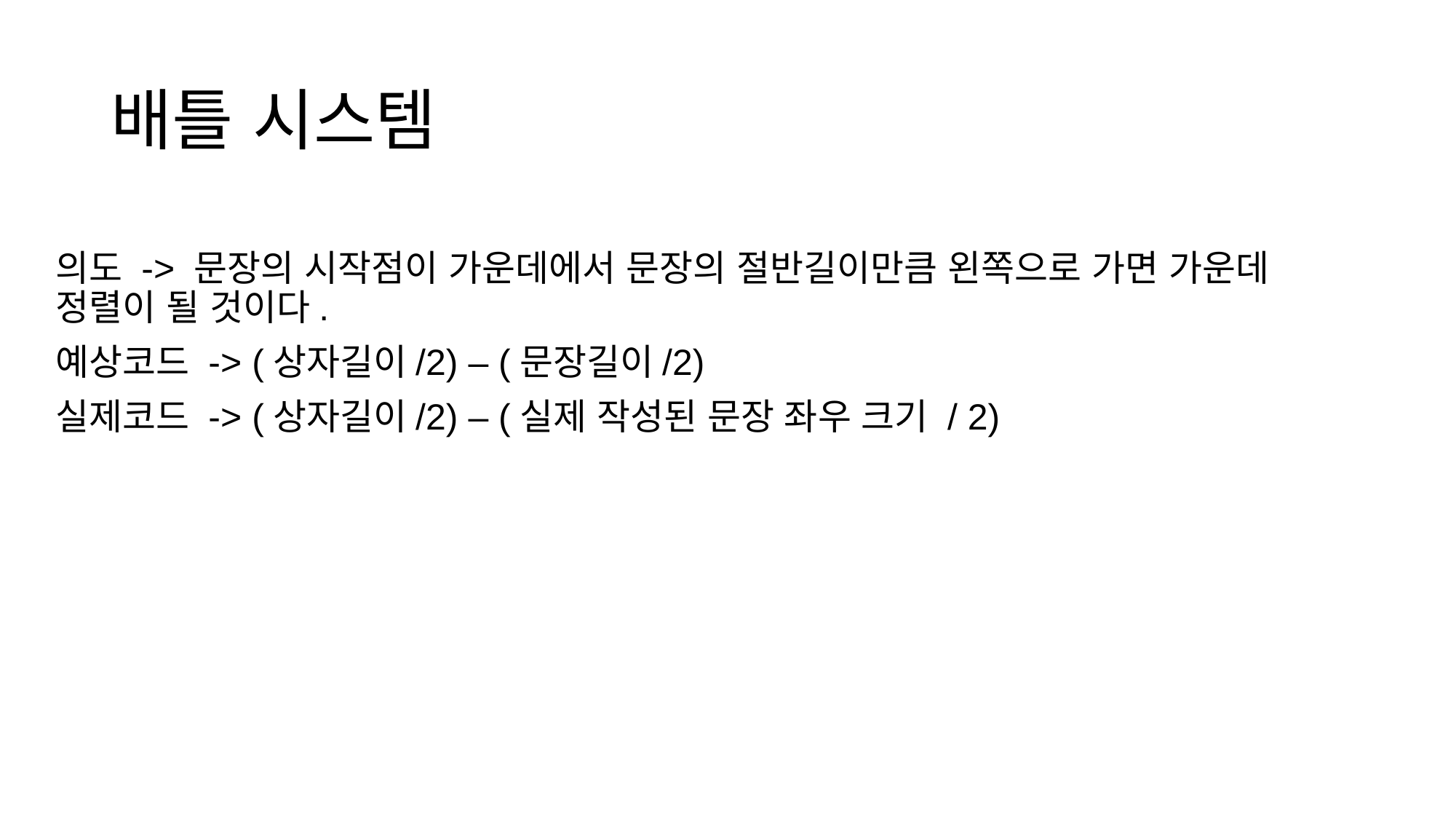

# 배틀 시스템
의도 -> 문장의 시작점이 가운데에서 문장의 절반길이만큼 왼쪽으로 가면 가운데 정렬이 될 것이다.
예상코드 -> (상자길이/2) – (문장길이/2)
실제코드 -> (상자길이/2) – (실제 작성된 문장 좌우 크기 / 2)